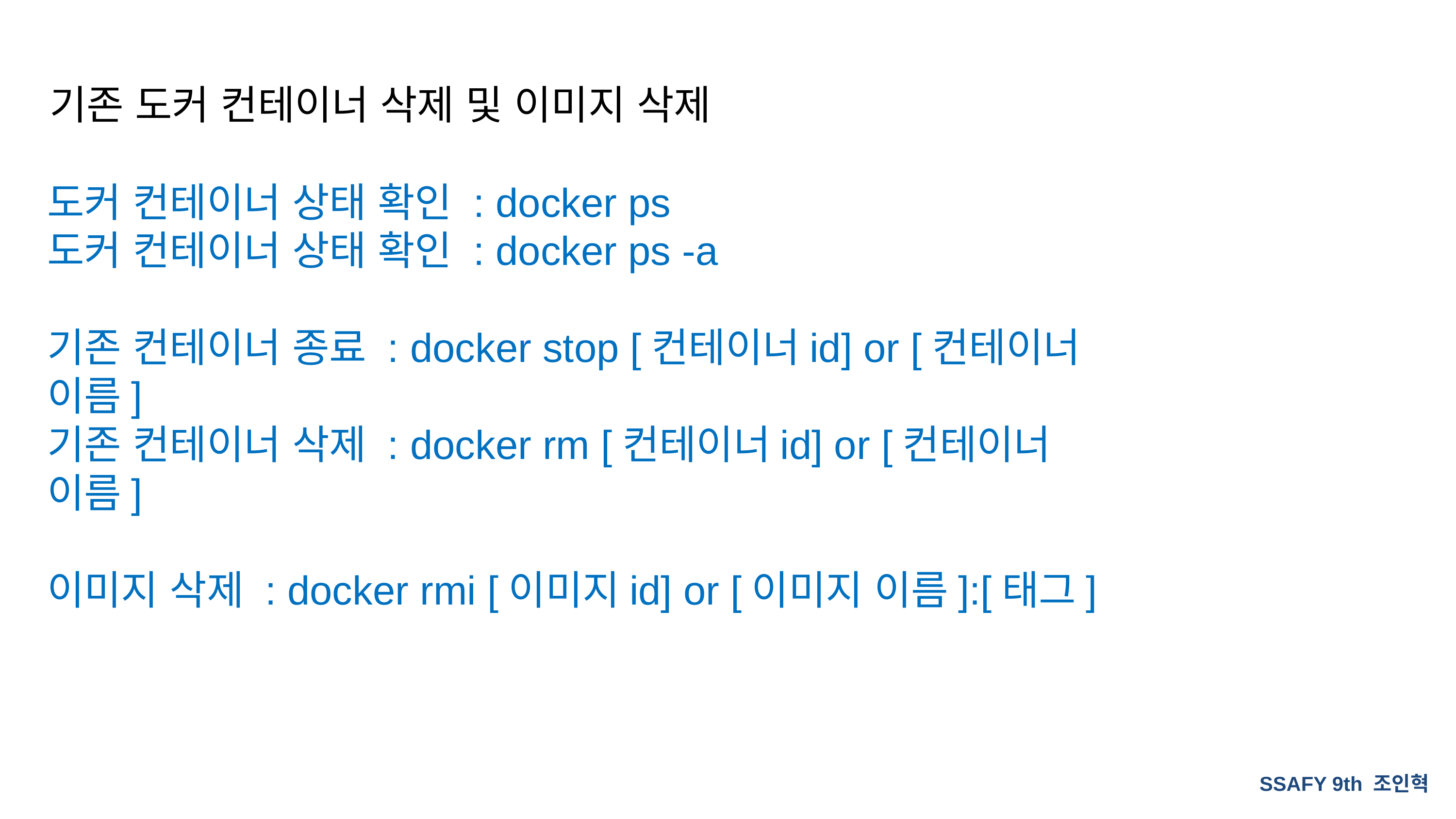

기존 도커 컨테이너 삭제 및 이미지 삭제
도커 컨테이너 상태 확인 : docker ps
도커 컨테이너 상태 확인 : docker ps -a
기존 컨테이너 종료 : docker stop [컨테이너id] or [컨테이너 이름]
기존 컨테이너 삭제 : docker rm [컨테이너id] or [컨테이너 이름]
이미지 삭제 : docker rmi [이미지id] or [이미지 이름]:[태그]
SSAFY 9th 조인혁